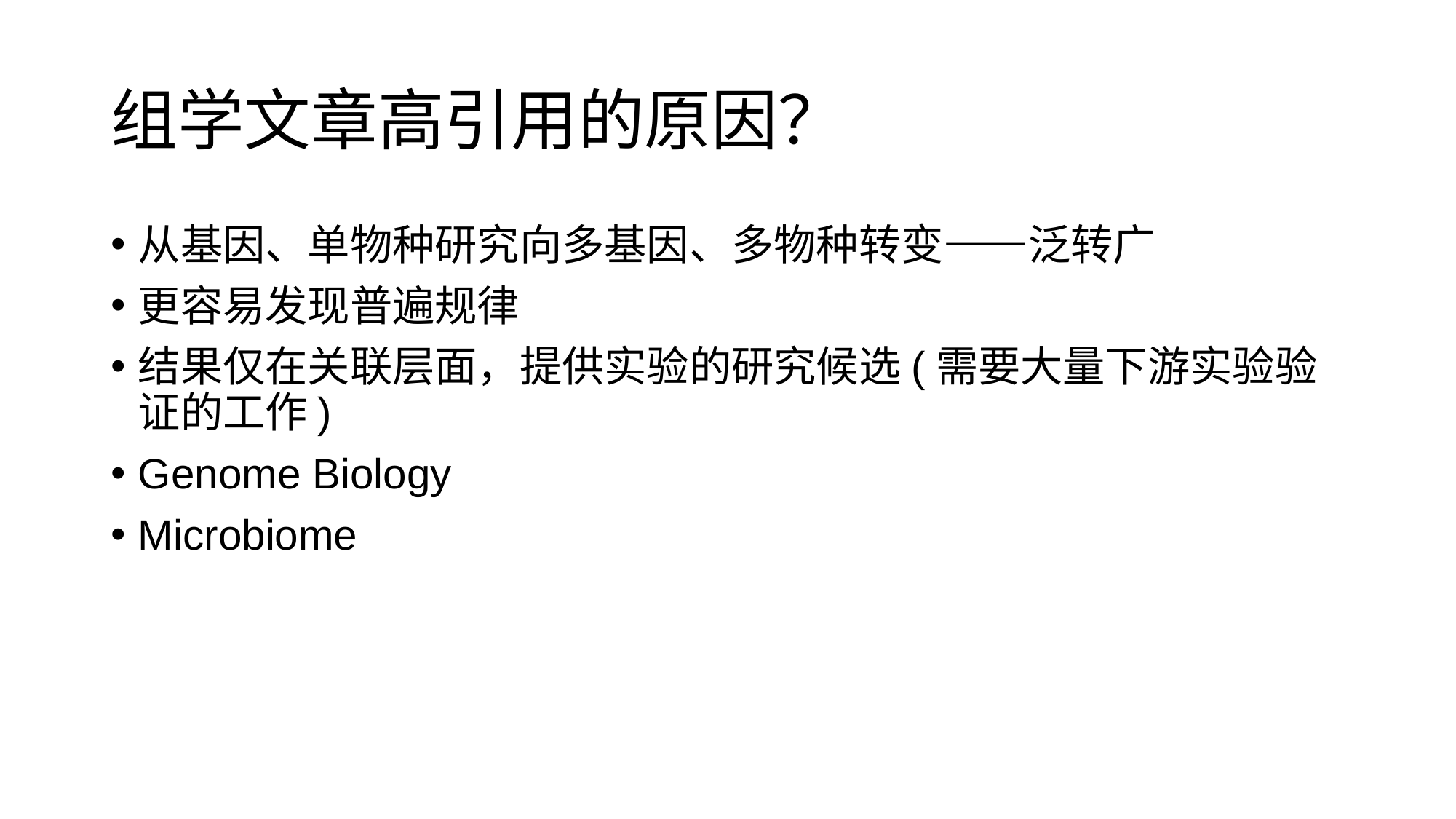

# 组学文章高引用的原因？
从基因、单物种研究向多基因、多物种转变——泛转广
更容易发现普遍规律
结果仅在关联层面，提供实验的研究候选(需要大量下游实验验证的工作)
Genome Biology
Microbiome